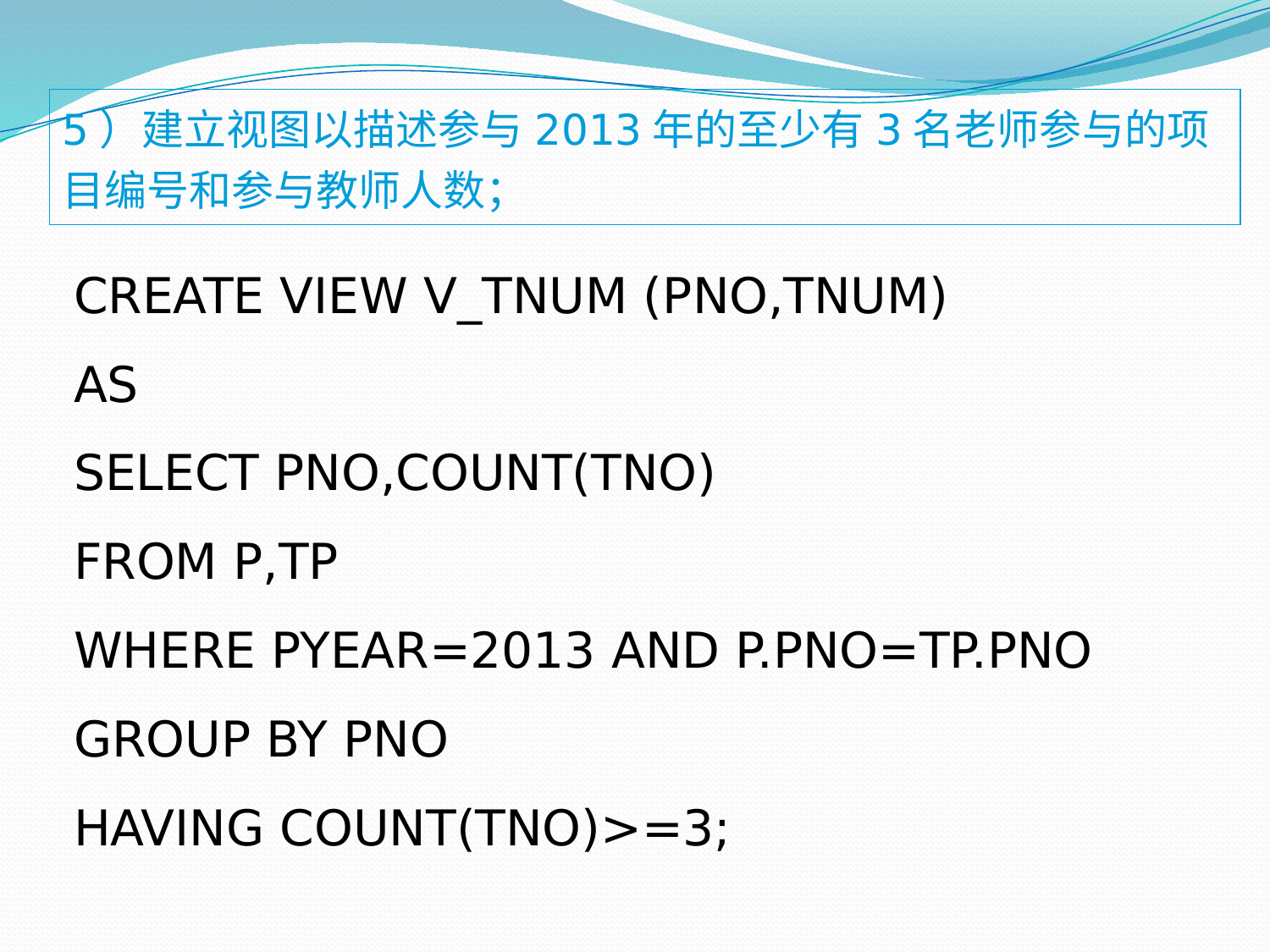

| 5）建立视图以描述参与2013年的至少有3名老师参与的项目编号和参与教师人数； |
| --- |
CREATE VIEW V_TNUM (PNO,TNUM)
AS
SELECT PNO,COUNT(TNO)
FROM P,TP
WHERE PYEAR=2013 AND P.PNO=TP.PNO
GROUP BY PNO
HAVING COUNT(TNO)>=3;